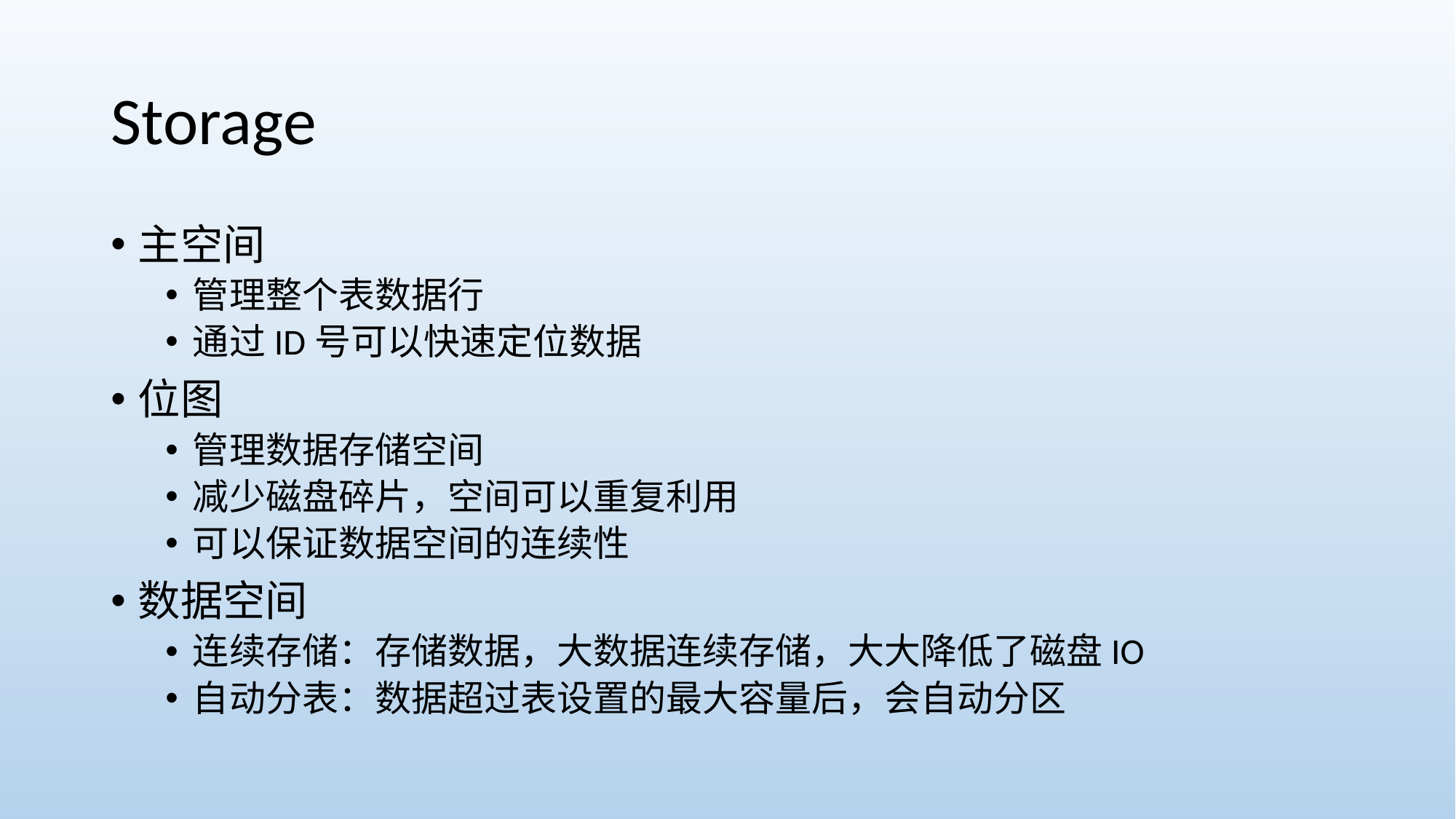

# Storage
主空间
管理整个表数据行
通过ID号可以快速定位数据
位图
管理数据存储空间
减少磁盘碎片，空间可以重复利用
可以保证数据空间的连续性
数据空间
连续存储：存储数据，大数据连续存储，大大降低了磁盘IO
自动分表：数据超过表设置的最大容量后，会自动分区